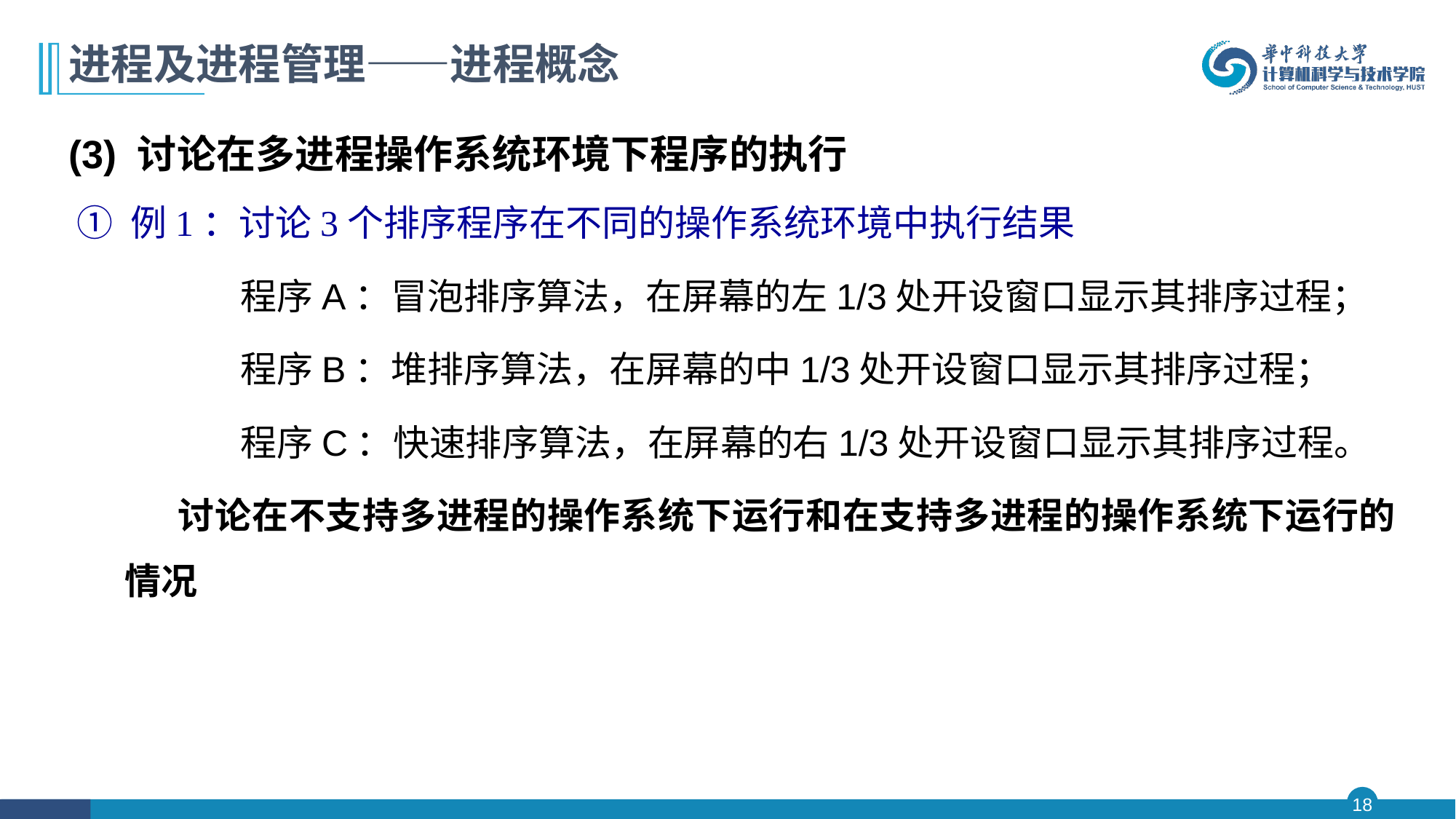

# 进程及进程管理——进程概念
(3) 讨论在多进程操作系统环境下程序的执行
 ① 例1：讨论3个排序程序在不同的操作系统环境中执行结果
             程序A：冒泡排序算法，在屏幕的左1/3处开设窗口显示其排序过程；
             程序B：堆排序算法，在屏幕的中1/3处开设窗口显示其排序过程；
             程序C：快速排序算法，在屏幕的右1/3处开设窗口显示其排序过程。
     讨论在不支持多进程的操作系统下运行和在支持多进程的操作系统下运行的情况